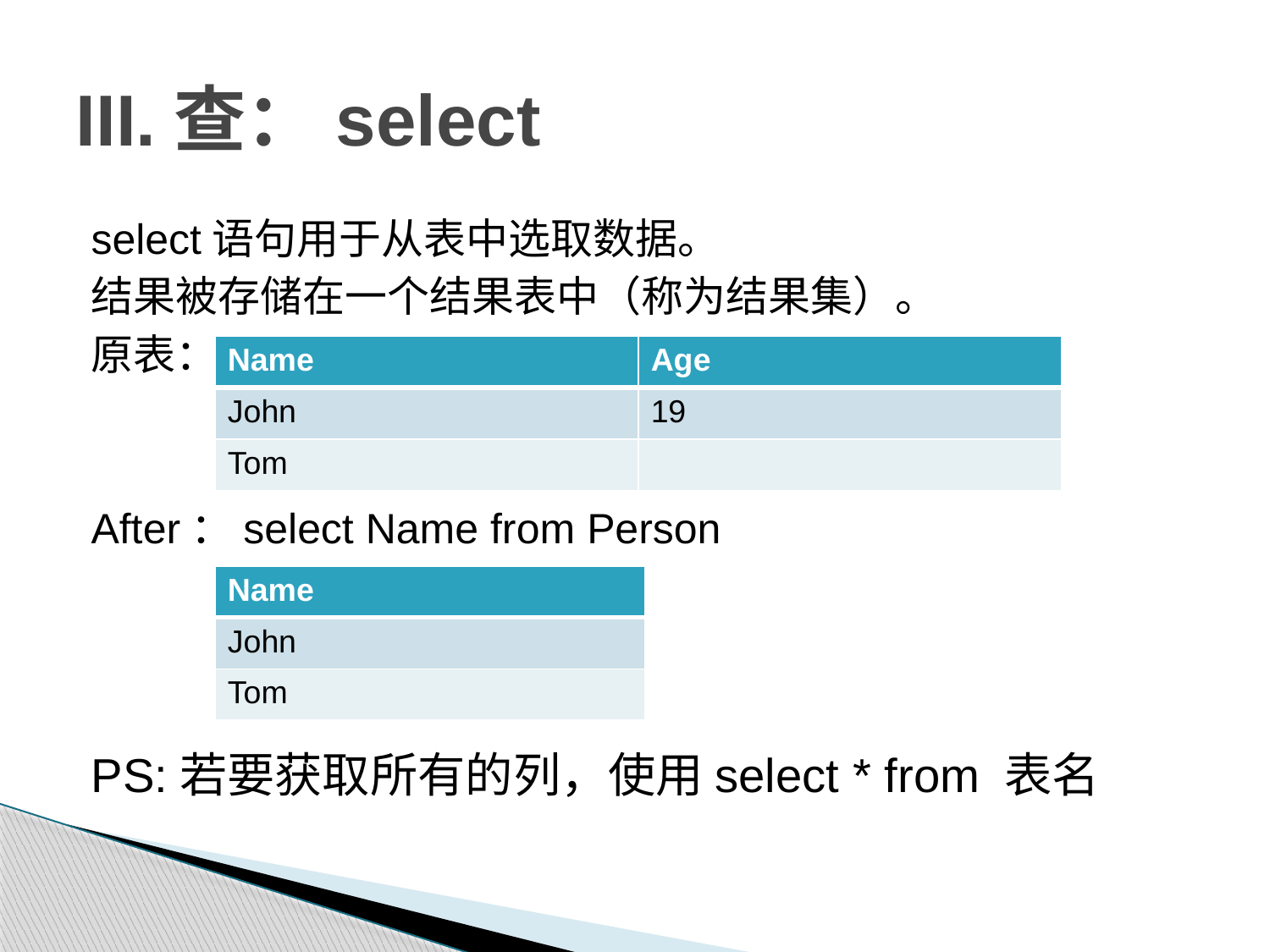

# III.查：select
select语句用于从表中选取数据。
结果被存储在一个结果表中（称为结果集）。
原表：

After：select Name from Person

PS:若要获取所有的列，使用select * from 表名
| Name | Age |
| --- | --- |
| John | 19 |
| Tom |  |
| Name |
| --- |
| John |
| Tom |